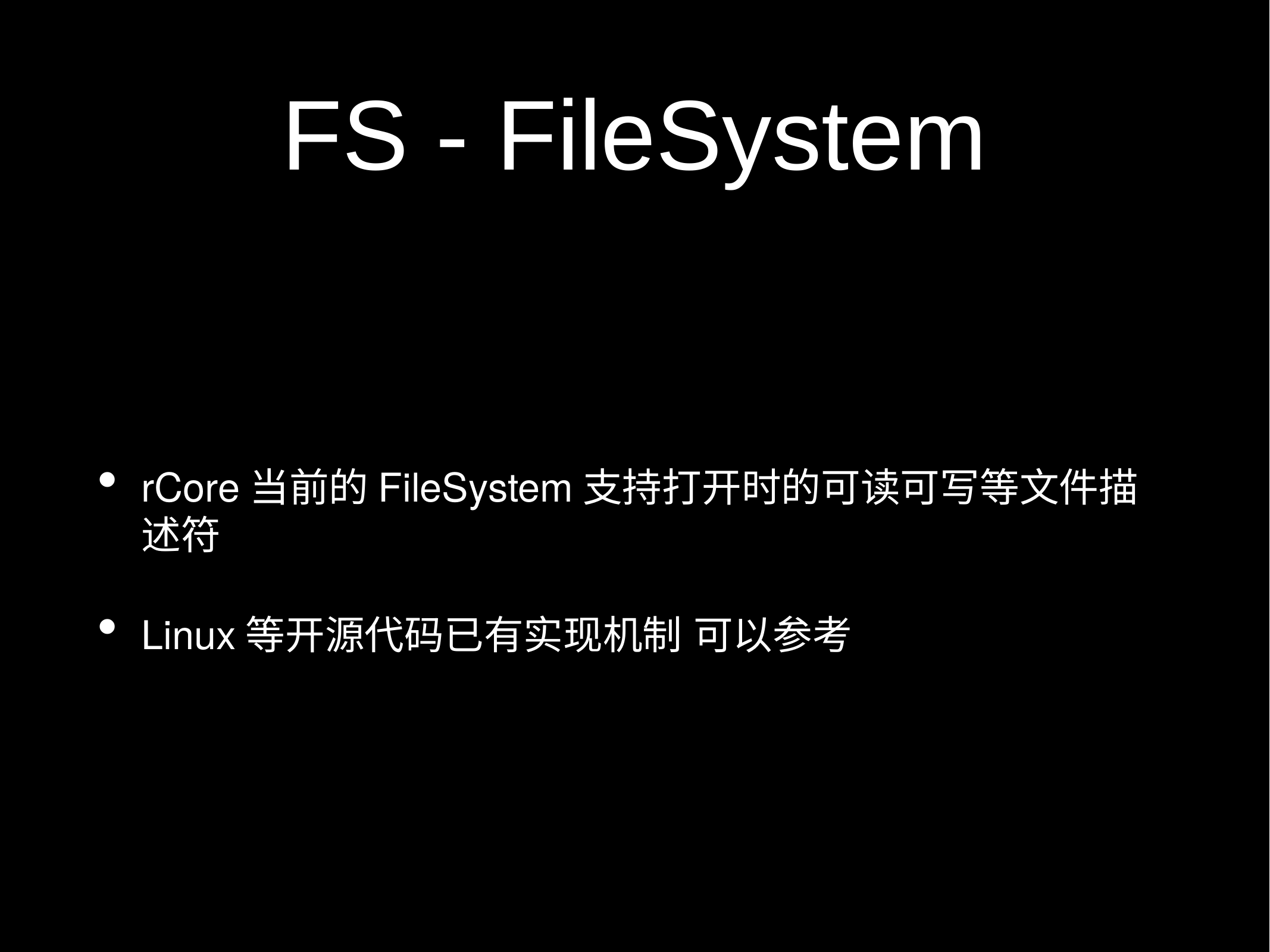

# FS - FileSystem
rCore当前的FileSystem支持打开时的可读可写等文件描述符
Linux等开源代码已有实现机制 可以参考